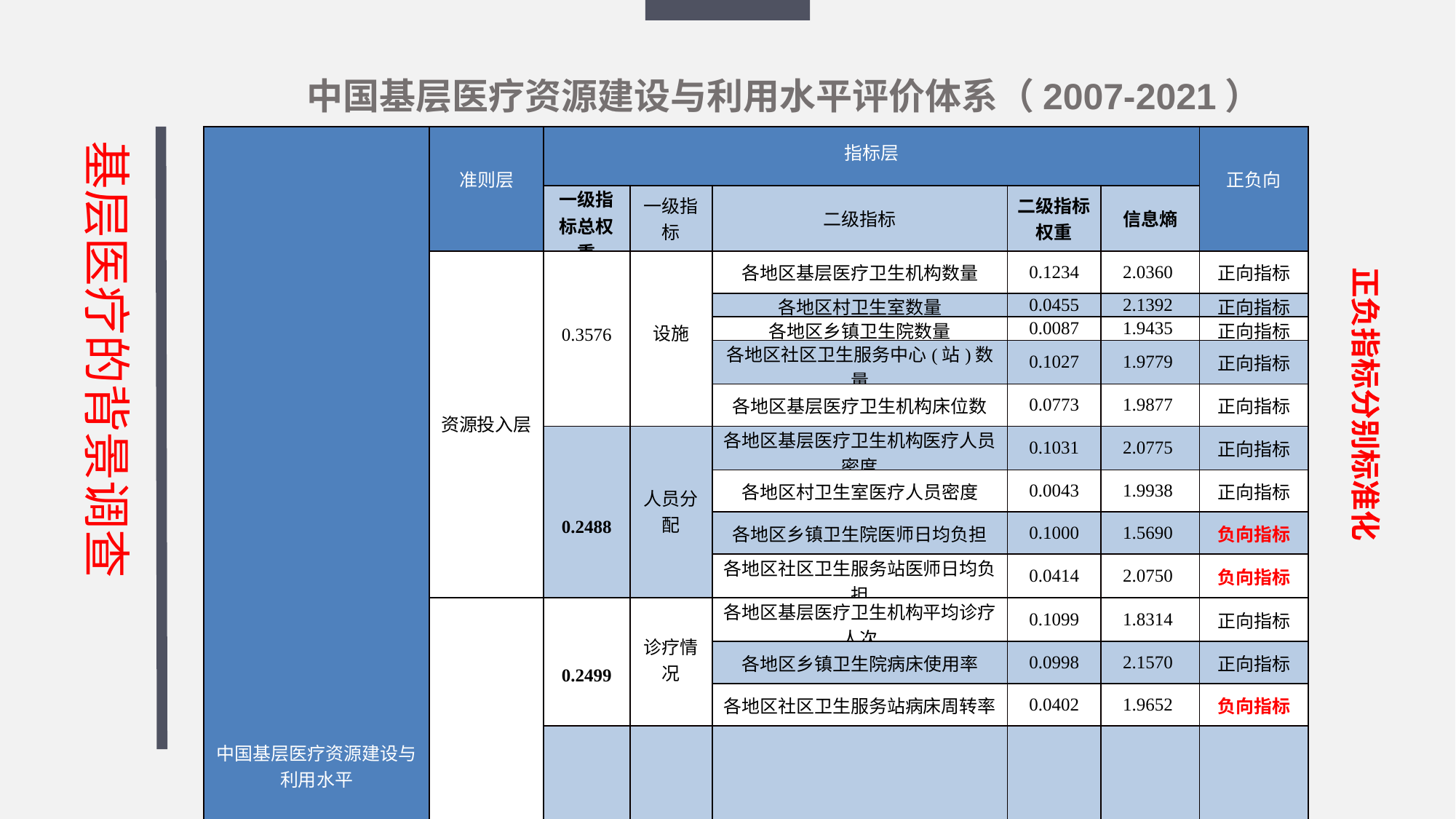

中国基层医疗资源建设与利用水平评价体系（2007-2021）
| 中国基层医疗资源建设与利用水平 | 准则层 | 指标层 |  |  |  |  | 正负向 |
| --- | --- | --- | --- | --- | --- | --- | --- |
|  |  | 一级指标总权重 | 一级指标 | 二级指标 | 二级指标权重 | 信息熵 |  |
|  | 资源投入层 | 0.3576 | 设施 | 各地区基层医疗卫生机构数量 | 0.1234 | 2.0360 | 正向指标 |
|  |  |  |  | 各地区村卫生室数量 | 0.0455 | 2.1392 | 正向指标 |
|  |  |  |  | 各地区乡镇卫生院数量 | 0.0087 | 1.9435 | 正向指标 |
|  |  |  |  | 各地区社区卫生服务中心(站)数量 | 0.1027 | 1.9779 | 正向指标 |
|  |  |  |  | 各地区基层医疗卫生机构床位数 | 0.0773 | 1.9877 | 正向指标 |
|  |  | 0.2488 | 人员分配 | 各地区基层医疗卫生机构医疗人员密度 | 0.1031 | 2.0775 | 正向指标 |
|  |  |  |  | 各地区村卫生室医疗人员密度 | 0.0043 | 1.9938 | 正向指标 |
|  |  |  |  | 各地区乡镇卫生院医师日均负担 | 0.1000 | 1.5690 | 负向指标 |
|  |  |  |  | 各地区社区卫生服务站医师日均负担 | 0.0414 | 2.0750 | 负向指标 |
|  | 资源利用层 | 0.2499 | 诊疗情况 | 各地区基层医疗卫生机构平均诊疗人次 | 0.1099 | 1.8314 | 正向指标 |
|  |  |  |  | 各地区乡镇卫生院病床使用率 | 0.0998 | 2.1570 | 正向指标 |
|  |  |  |  | 各地区社区卫生服务站病床周转率 | 0.0402 | 1.9652 | 负向指标 |
|  |  | 0.1437 | 医疗消费 | 各地区县属及以下人均卫生总费用 | 0.1437 | 2.1050 | 正向指标 |
基层医疗的背景调查
正负指标分别标准化